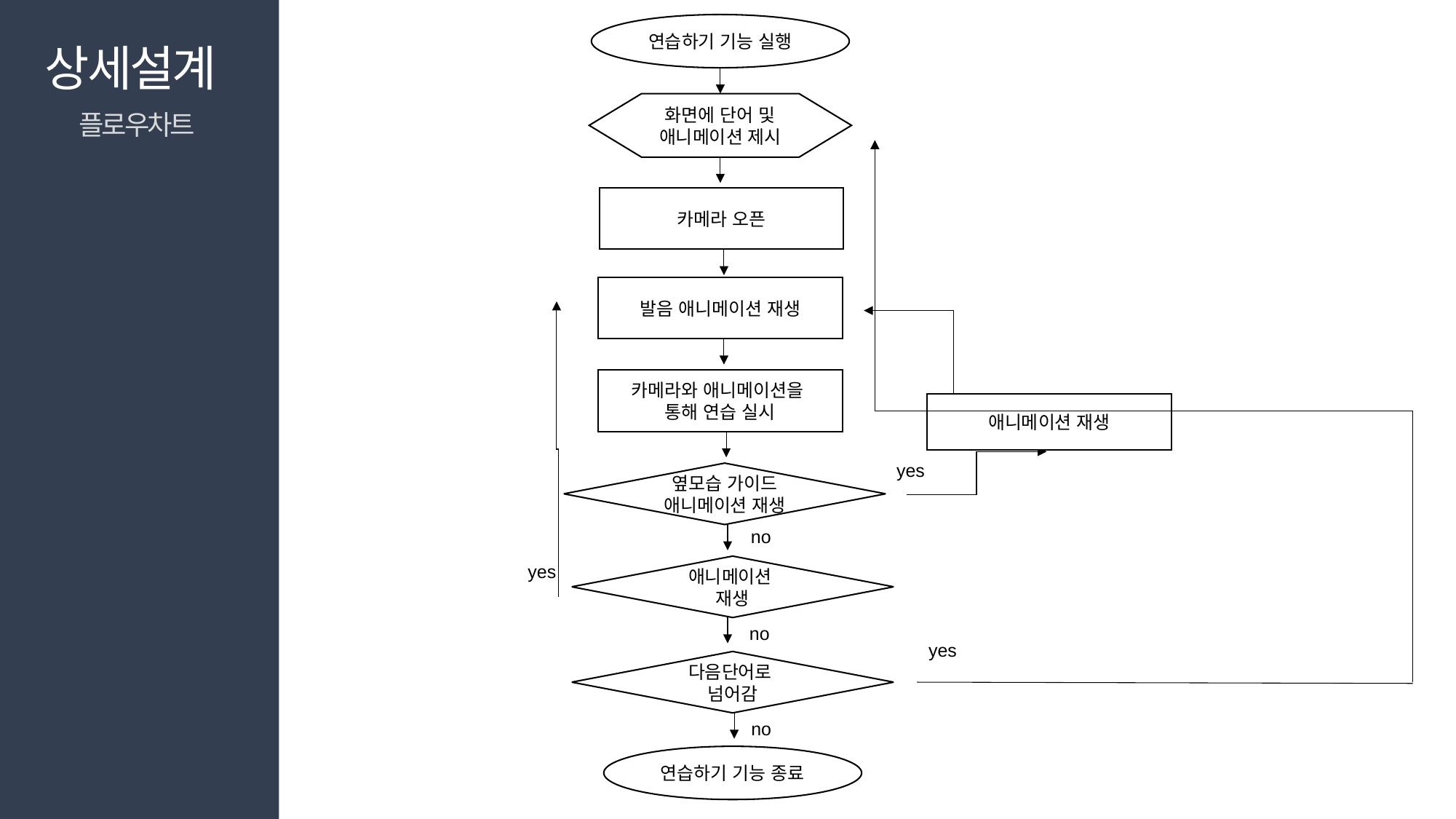

연습하기 기능 실행
상세설계
화면에 단어 및 애니메이션 제시
플로우차트
카메라 오픈
발음 애니메이션 재생
카메라와 애니메이션을
통해 연습 실시
애니메이션 재생
yes
옆모습 가이드
애니메이션 재생
no
yes
애니메이션
재생
no
yes
다음단어로
넘어감
no
연습하기 기능 종료